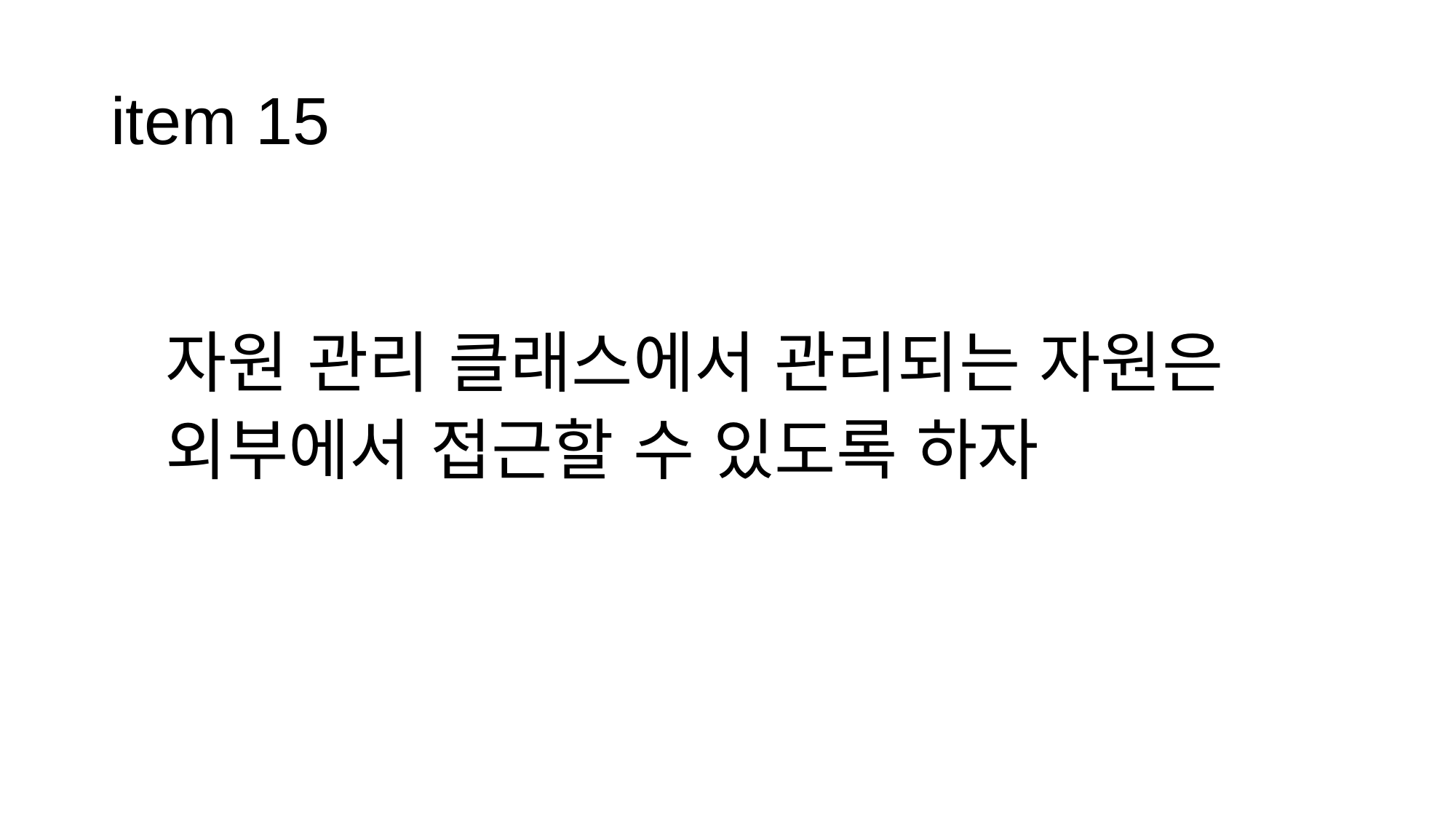

# item 15
자원 관리 클래스에서 관리되는 자원은
외부에서 접근할 수 있도록 하자